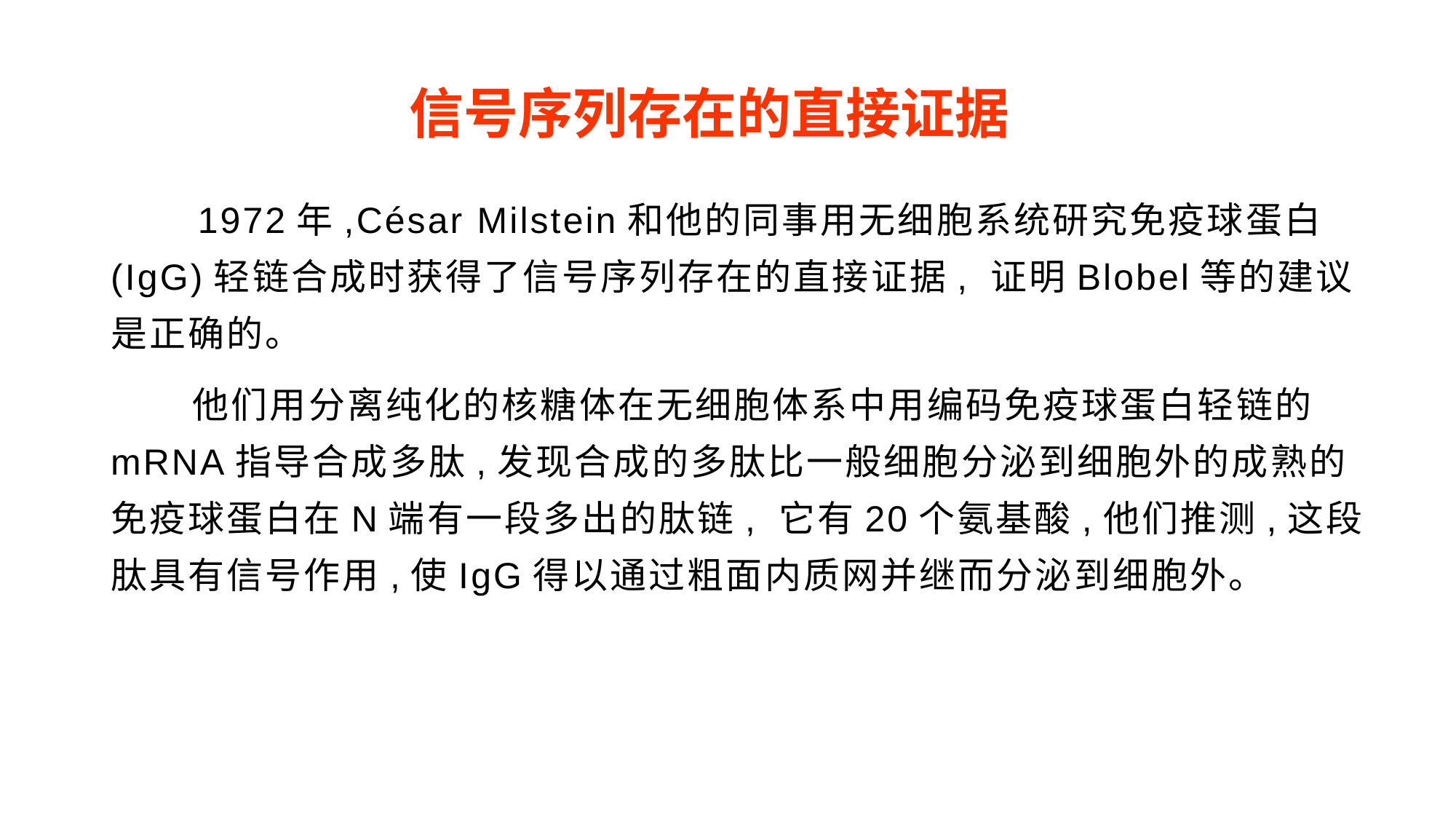

1972年,César Milstein和他的同事用无细胞系统研究免疫球蛋白(IgG)轻链合成时获得了信号序列存在的直接证据, 证明Blobel等的建议是正确的。
       他们用分离纯化的核糖体在无细胞体系中用编码免疫球蛋白轻链的mRNA指导合成多肽,发现合成的多肽比一般细胞分泌到细胞外的成熟的免疫球蛋白在N端有一段多出的肽链, 它有20个氨基酸,他们推测,这段肽具有信号作用,使IgG得以通过粗面内质网并继而分泌到细胞外。
信号序列存在的直接证据